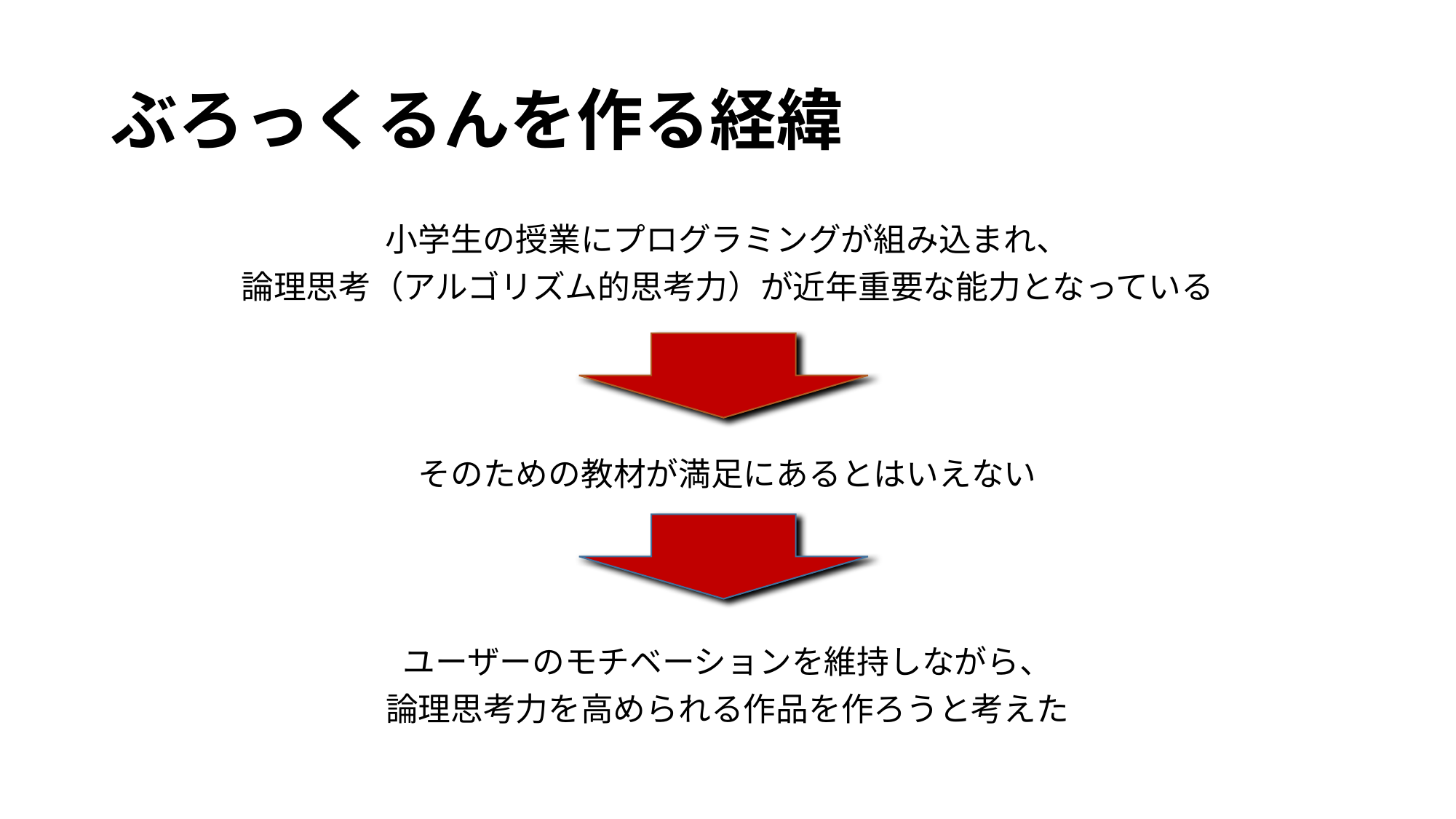

# ぶろっくるんを作る経緯
小学生の授業にプログラミングが組み込まれ、
論理思考（アルゴリズム的思考力）が近年重要な能力となっている
そのための教材が満足にあるとはいえない
ユーザーのモチベーションを維持しながら、
論理思考力を高められる作品を作ろうと考えた